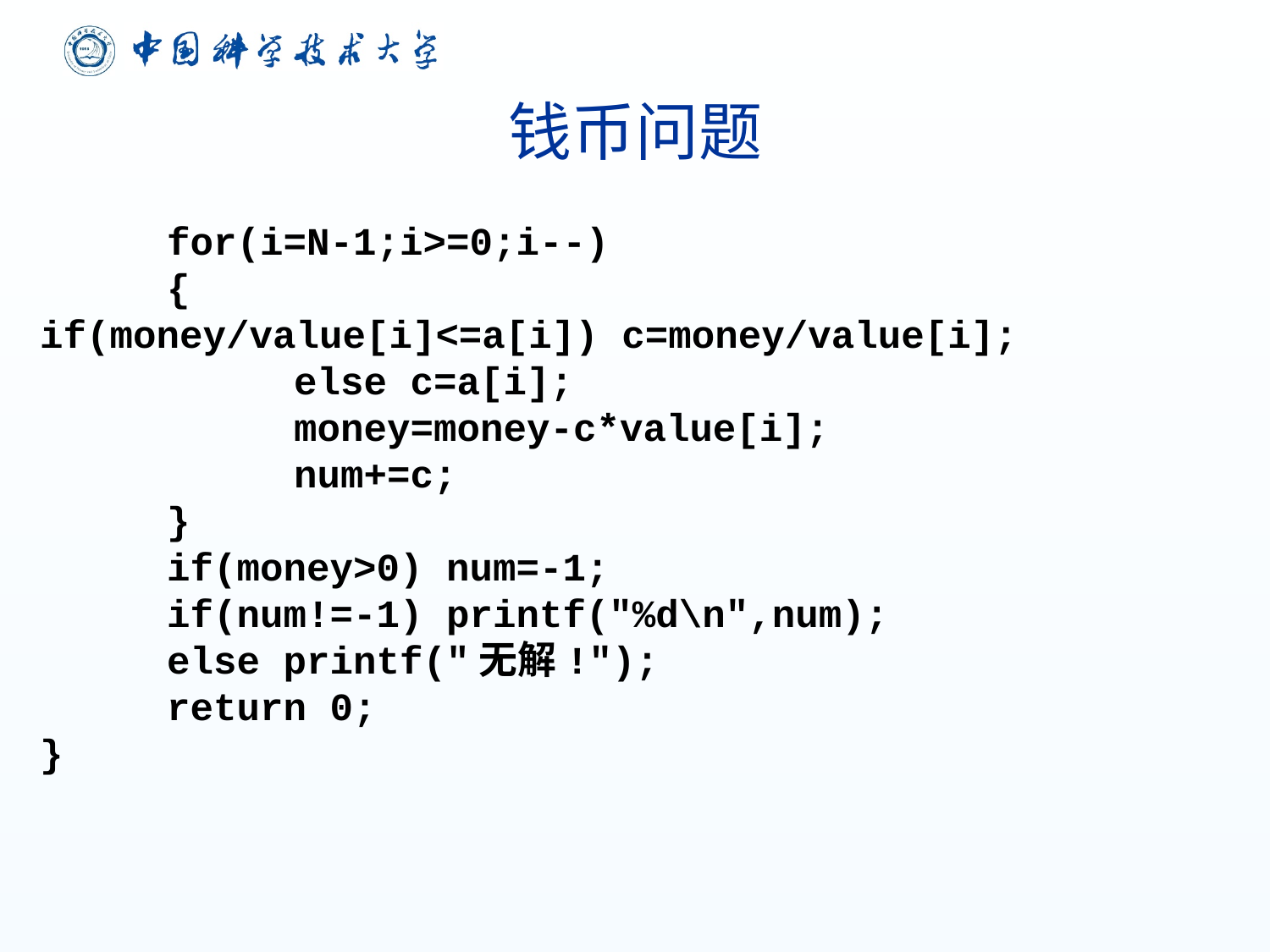

# 钱币问题
	for(i=N-1;i>=0;i--)
	{
if(money/value[i]<=a[i]) c=money/value[i];
		else c=a[i];
		money=money-c*value[i];
		num+=c;
	}
	if(money>0) num=-1;
	if(num!=-1) printf("%d\n",num);
	else printf("无解!");
	return 0;
}